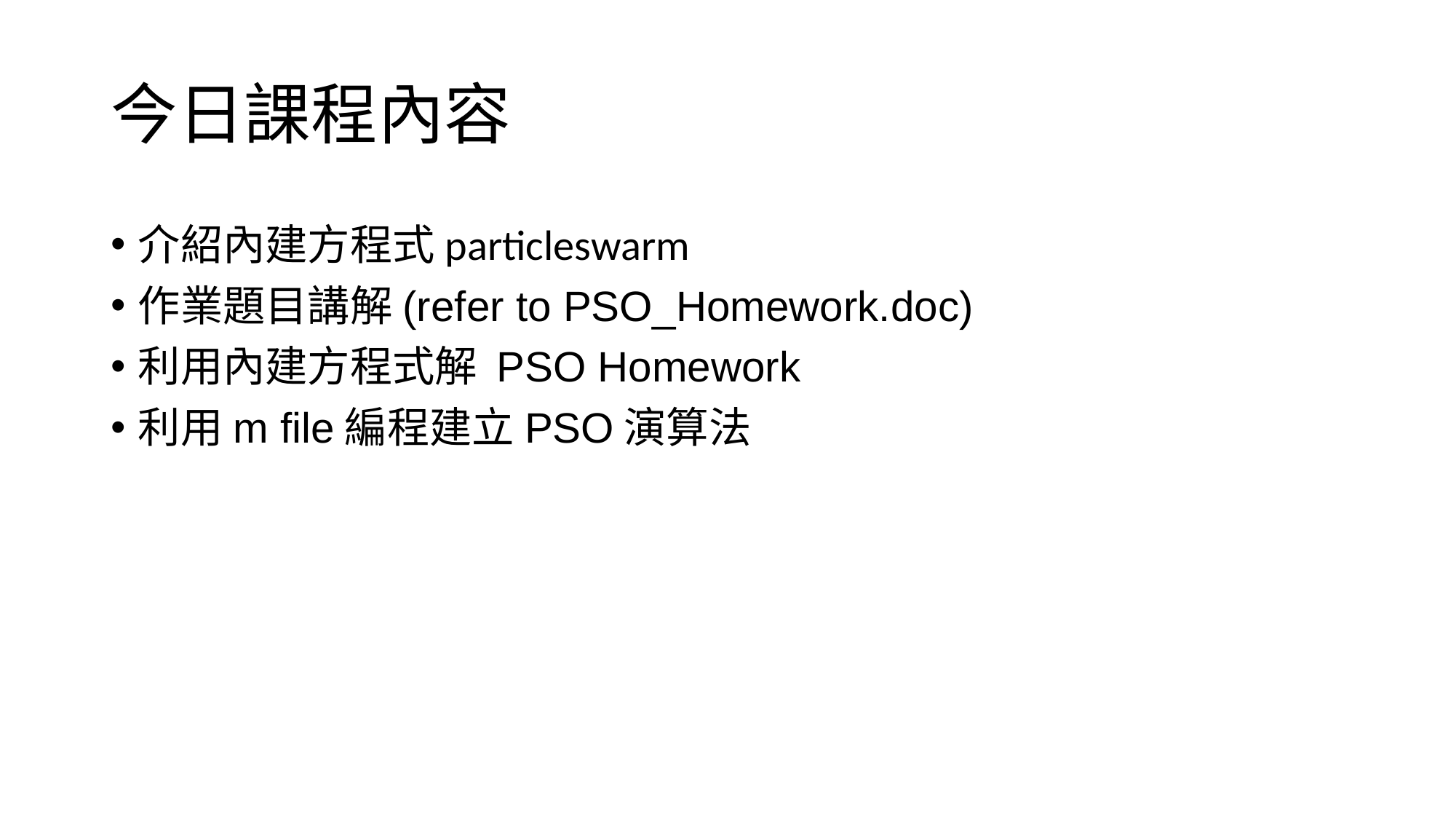

# 今日課程內容
介紹內建方程式particleswarm
作業題目講解(refer to PSO_Homework.doc)
利用內建方程式解 PSO Homework
利用m file編程建立PSO演算法